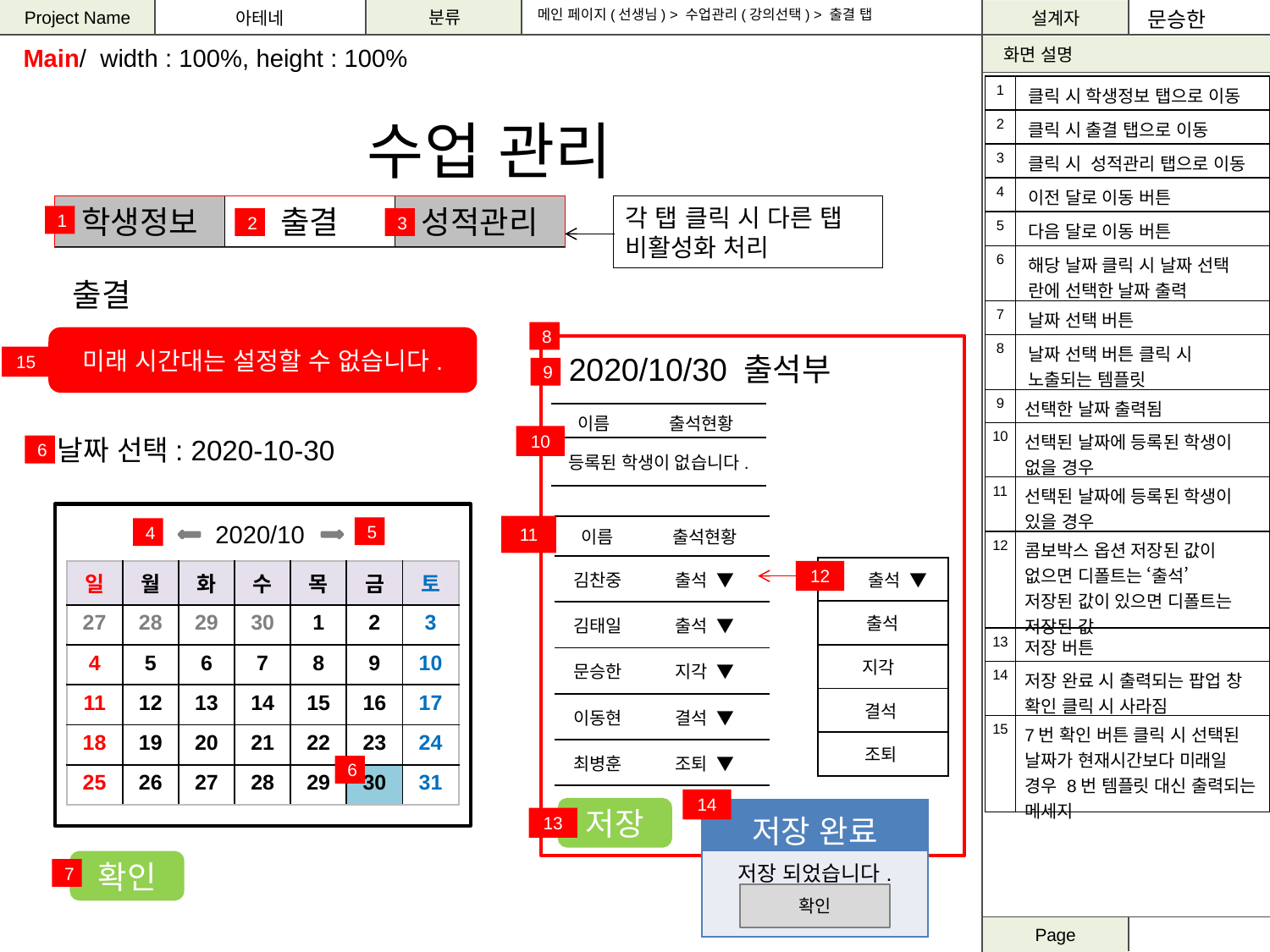

문승한
메인 페이지(선생님) > 수업관리(강의선택) > 출결 탭
Main/  width : 100%, height : 100%
| 1 | 클릭 시 학생정보 탭으로 이동 |
| --- | --- |
| 2 | 클릭 시 출결 탭으로 이동 |
| 3 | 클릭 시 성적관리 탭으로 이동 |
| 4 | 이전 달로 이동 버튼 |
| 5 | 다음 달로 이동 버튼 |
| 6 | 해당 날짜 클릭 시 날짜 선택 란에 선택한 날짜 출력 |
| 7 | 날짜 선택 버튼 |
| 8 | 날짜 선택 버튼 클릭 시 노출되는 템플릿 |
| 9 | 선택한 날짜 출력됨 |
| 10 | 선택된 날짜에 등록된 학생이 없을 경우 |
| 11 | 선택된 날짜에 등록된 학생이 있을 경우 |
| 12 | 콤보박스 옵션 저장된 값이 없으면 디폴트는 ‘출석’ 저장된 값이 있으면 디폴트는 저장된 값 |
| 13 | 저장 버튼 |
| 14 | 저장 완료 시 출력되는 팝업 창 확인 클릭 시 사라짐 |
| 15 | 7번 확인 버튼 클릭 시 선택된 날짜가 현재시간보다 미래일 경우 8번 템플릿 대신 출력되는 메세지 |
수업 관리
학생정보

출결
성적관리
각 탭 클릭 시 다른 탭 비활성화 처리
1
2
3
출결
8
미래 시간대는 설정할 수 없습니다.

2020/10/30 출석부
15
9
| 이름 | 출석현황 |
| --- | --- |
| 등록된 학생이 없습니다. |  |
날짜 선택: 2020-10-30
10
6

2020/10
11
| 이름 | 출석현황 |
| --- | --- |
| 김찬중 | 출석 ▼ |
| 김태일 | 출석 ▼ |
| 문승한 | 지각 ▼ |
| 이동현 | 결석 ▼ |
| 최병훈 | 조퇴 ▼ |
5
4

| 출석 ▼ |
| --- |
| 출석 |
| 지각 |
| 결석 |
| 조퇴 |
| 일 | 월 | 화 | 수 | 목 | 금 | 토 |
| --- | --- | --- | --- | --- | --- | --- |
| 27 | 28 | 29 | 30 | 1 | 2 | 3 |
| 4 | 5 | 6 | 7 | 8 | 9 | 10 |
| 11 | 12 | 13 | 14 | 15 | 16 | 17 |
| 18 | 19 | 20 | 21 | 22 | 23 | 24 |
| 25 | 26 | 27 | 28 | 29 | 30 | 31 |
12
6
14
저장
| 저장 완료 |
| --- |
| 저장 되었습니다. |
13
확인
7
확인